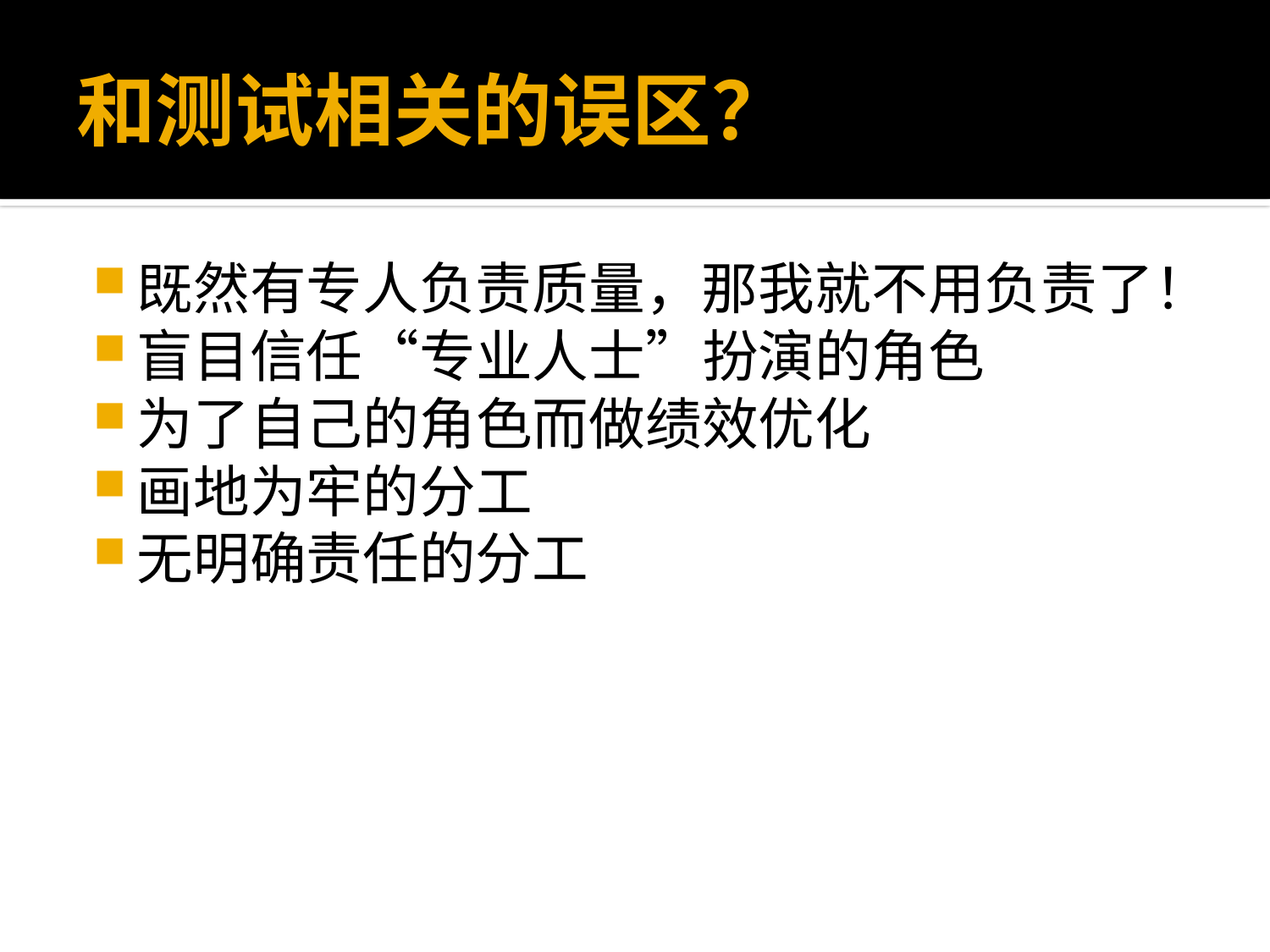

# 和测试相关的误区？
既然有专人负责质量，那我就不用负责了！
盲目信任“专业人士”扮演的角色
为了自己的角色而做绩效优化
画地为牢的分工
无明确责任的分工